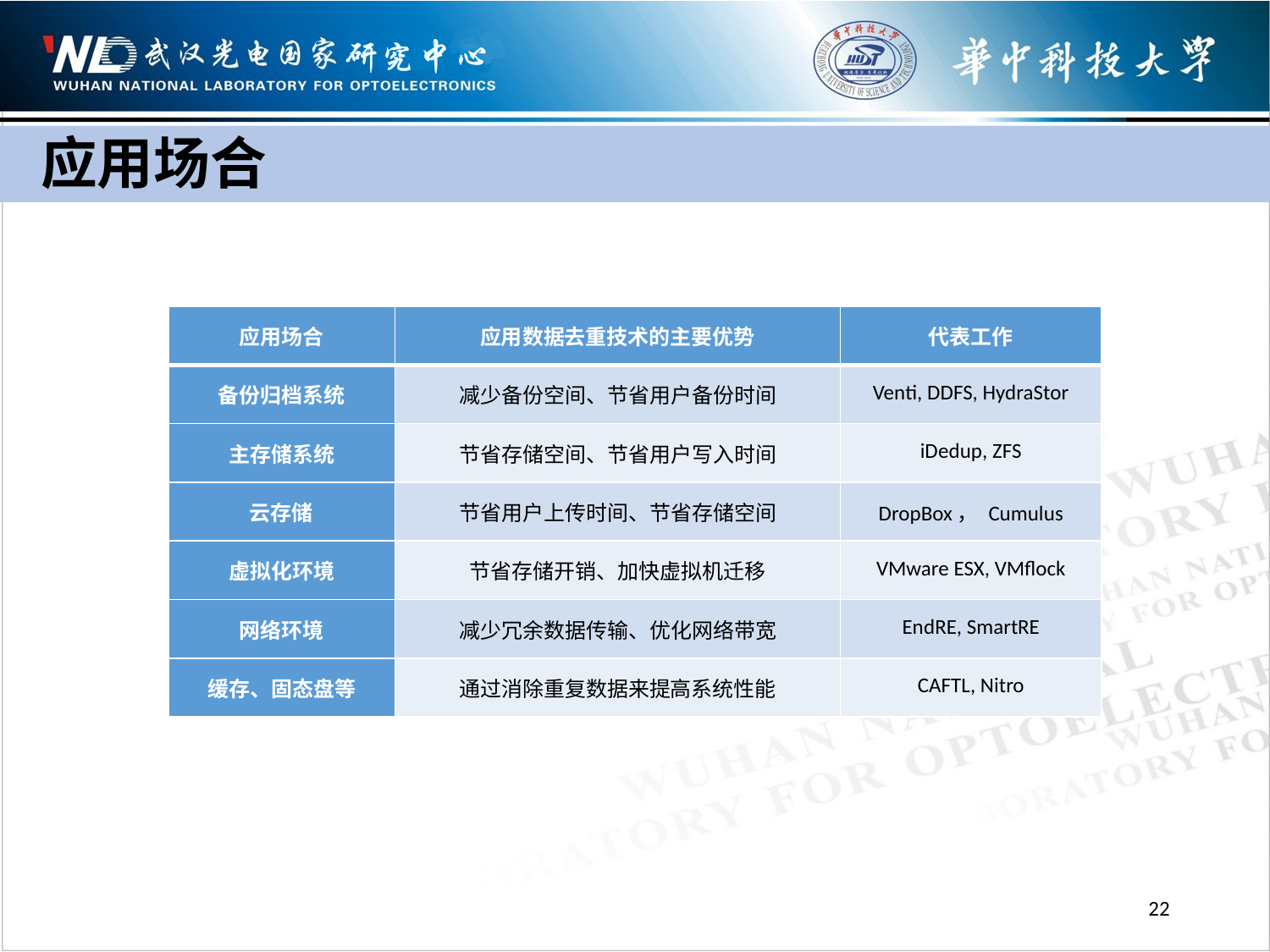

应用场合

| 应用场合 | 应用数据去重技术的主要优势 | 代表工作 |
| --- | --- | --- |
| 备份归档系统 | 减少备份空间、节省用户备份时间 | Venti, DDFS, HydraStor |
| 主存储系统 | 节省存储空间、节省用户写入时间 | iDedup, ZFS |
| 云存储 | 节省用户上传时间、节省存储空间 | DropBox， Cumulus |
| 虚拟化环境 | 节省存储开销、加快虚拟机迁移 | VMware ESX, VMflock |
| 网络环境 | 减少冗余数据传输、优化网络带宽 | EndRE, SmartRE |
| 缓存、固态盘等 | 通过消除重复数据来提高系统性能 | CAFTL, Nitro |
22